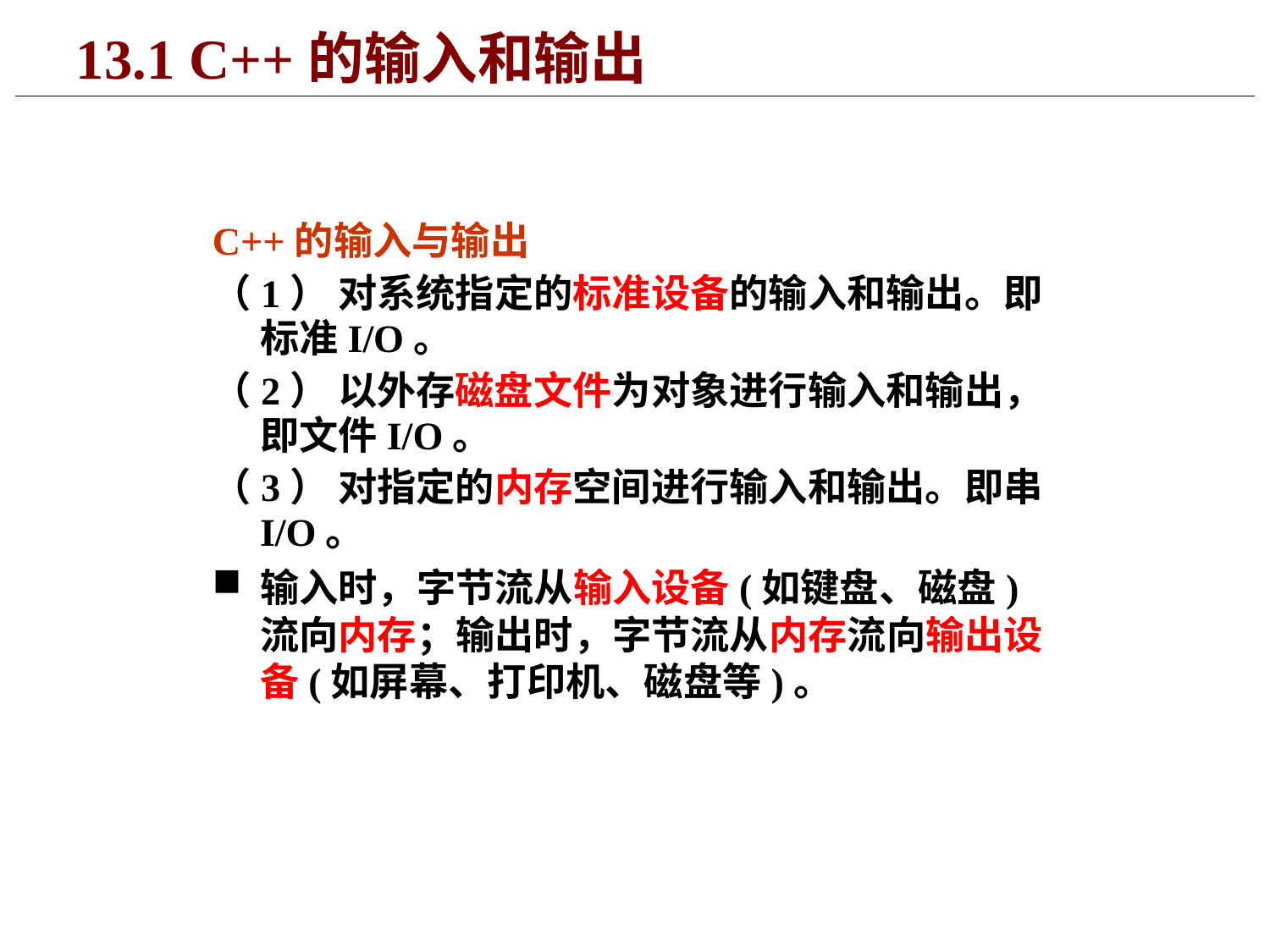

316
# 13.1 C++的输入和输出
C++的输入与输出
（1） 对系统指定的标准设备的输入和输出。即标准I/O。
（2） 以外存磁盘文件为对象进行输入和输出，即文件I/O。
（3） 对指定的内存空间进行输入和输出。即串I/O。
输入时，字节流从输入设备(如键盘、磁盘)流向内存；输出时，字节流从内存流向输出设备(如屏幕、打印机、磁盘等)。